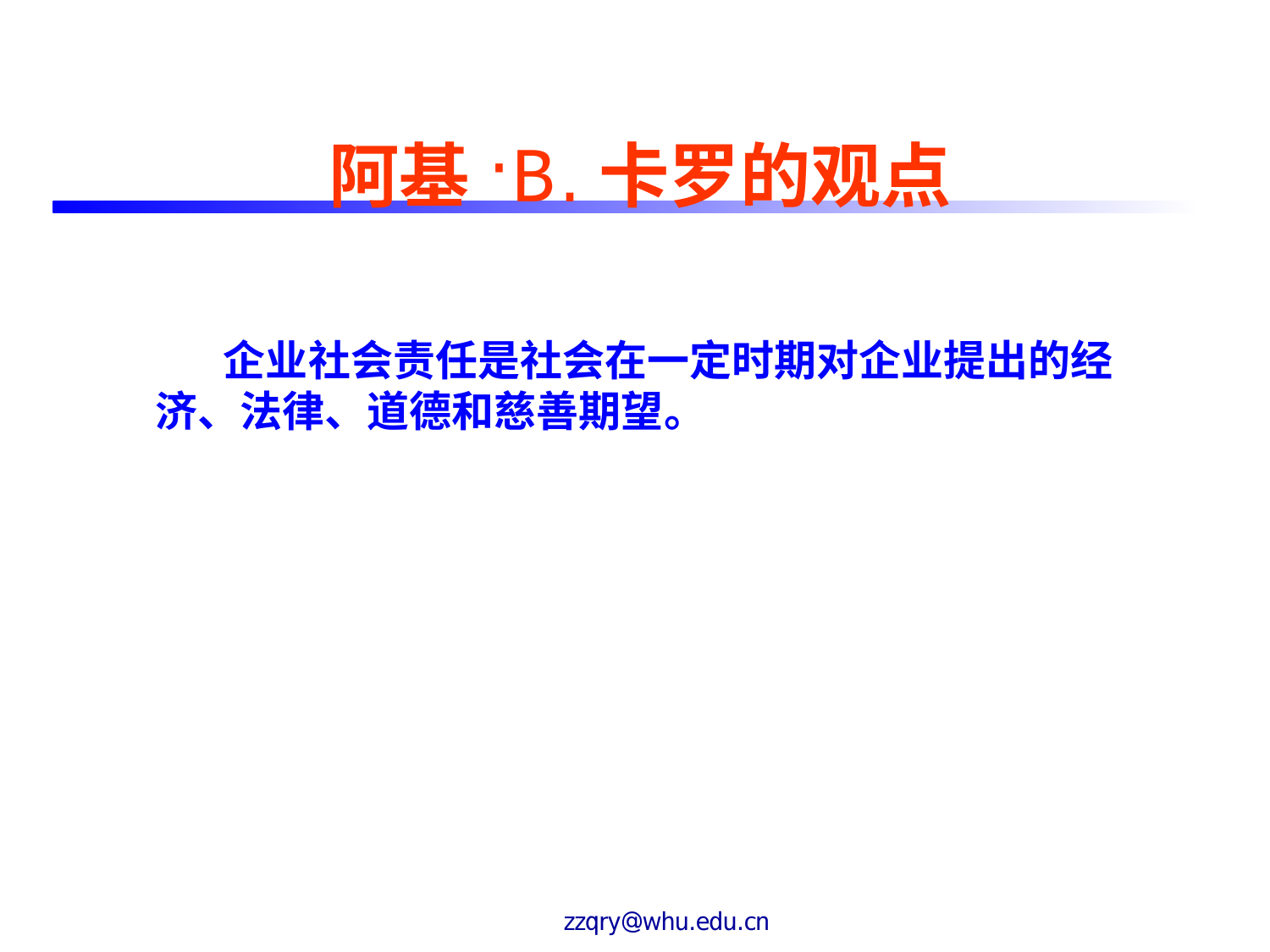

# 阿基·B.卡罗的观点
               企业社会责任是社会在一定时期对企业提出的经济、法律、道德和慈善期望。

zzqry@whu.edu.cn
8